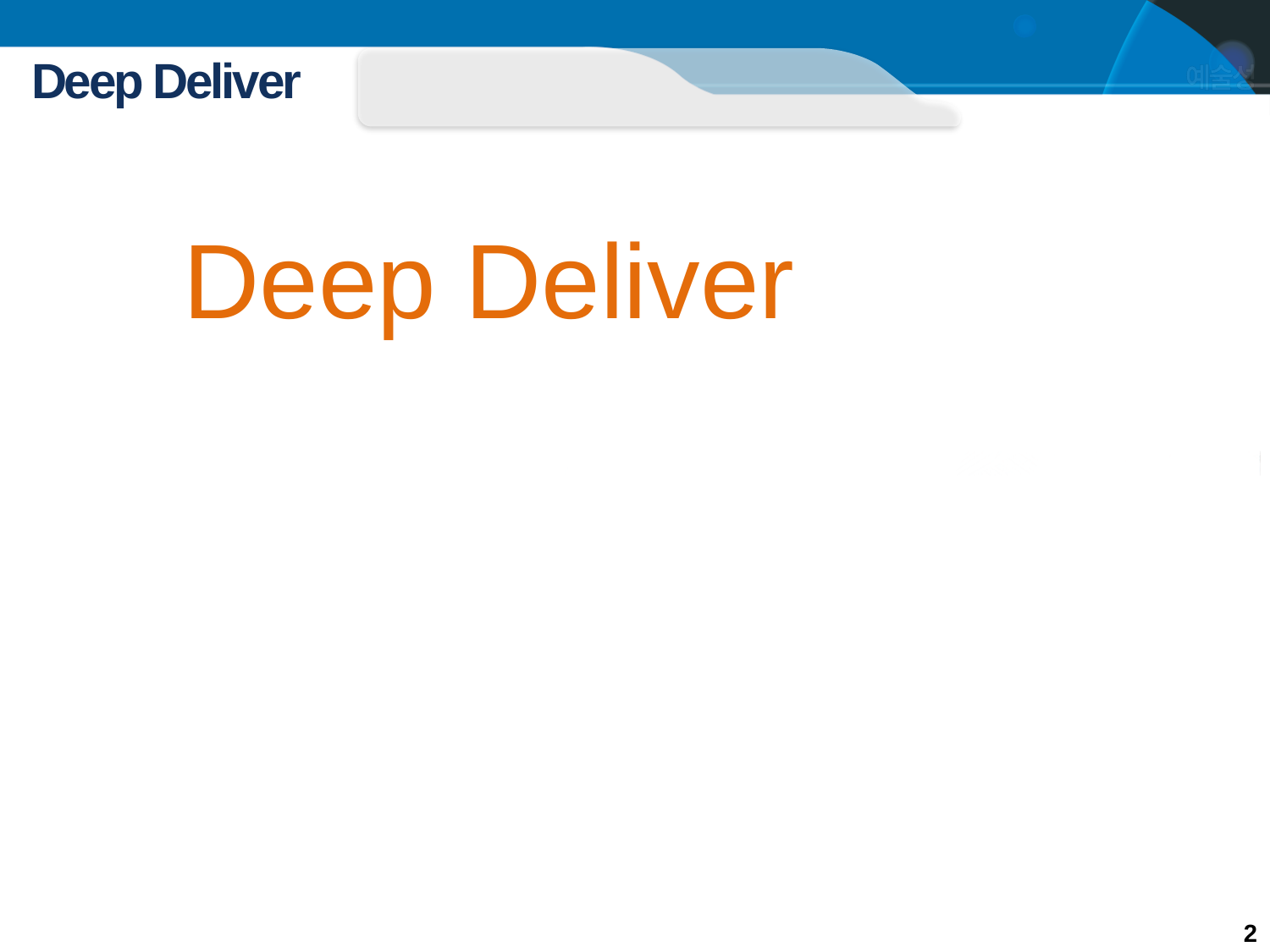

예술성
# Deep Deliver
Deep Deliver
2